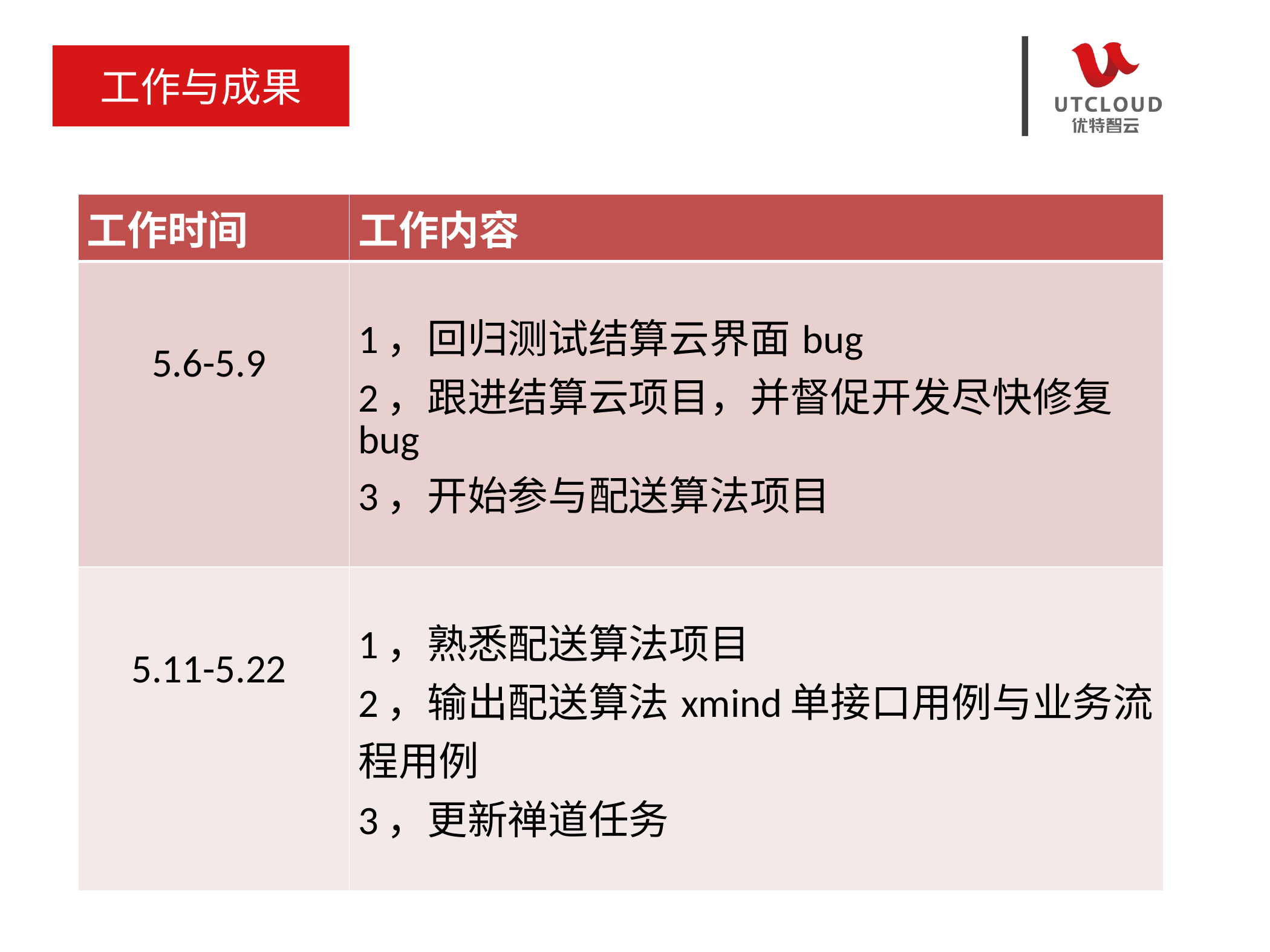

工作与成果
| 工作时间 | 工作内容 |
| --- | --- |
| 5.6-5.9 | 1，回归测试结算云界面bug 2，跟进结算云项目，并督促开发尽快修复bug 3，开始参与配送算法项目 |
| 5.11-5.22 | 1，熟悉配送算法项目 2，输出配送算法xmind单接口用例与业务流程用例 3，更新禅道任务 |